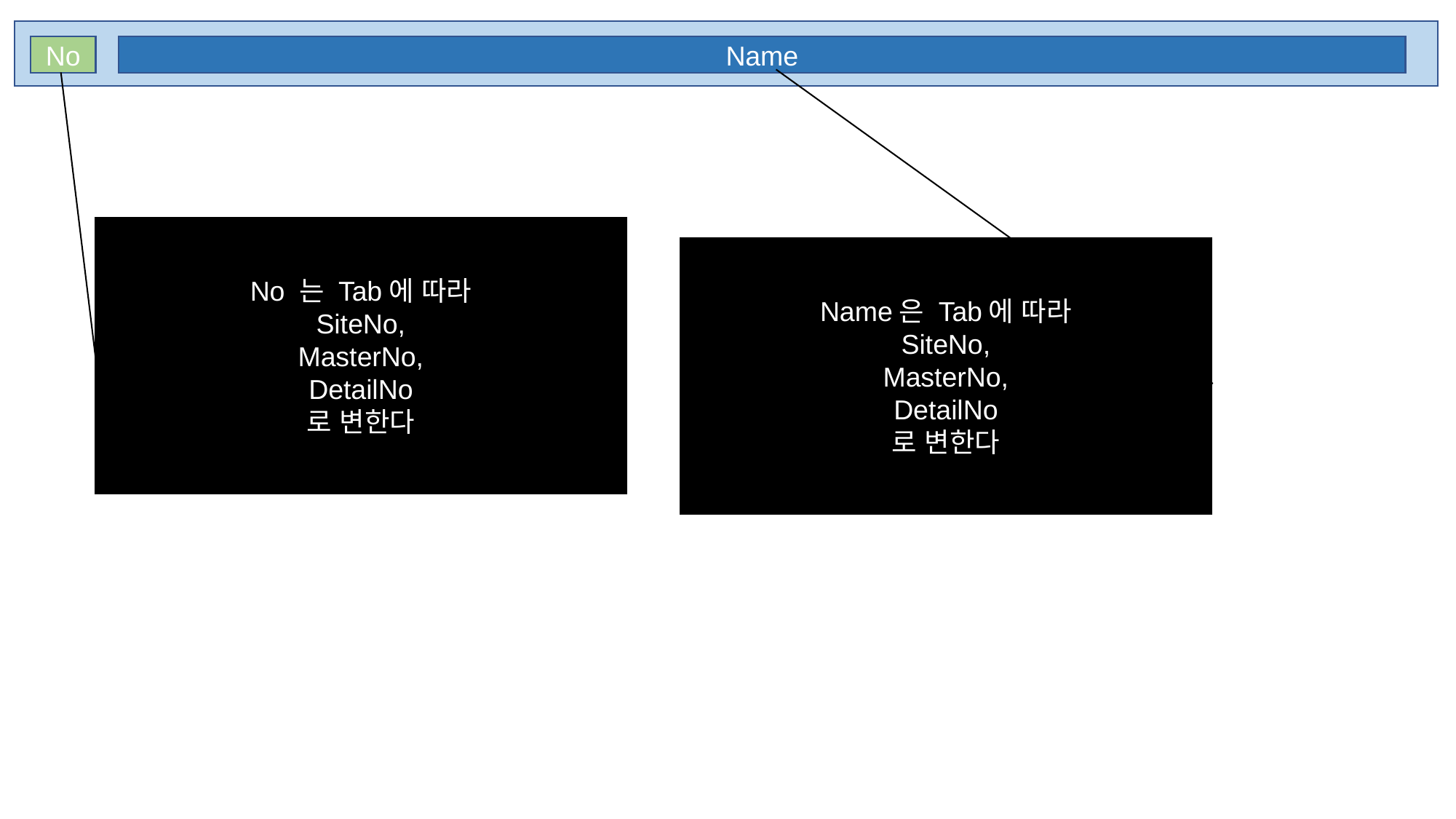

No
Name
No 는 Tab에 따라
SiteNo,
MasterNo,
DetailNo
로 변한다
Name은 Tab에 따라
SiteNo,
MasterNo,
DetailNo
로 변한다